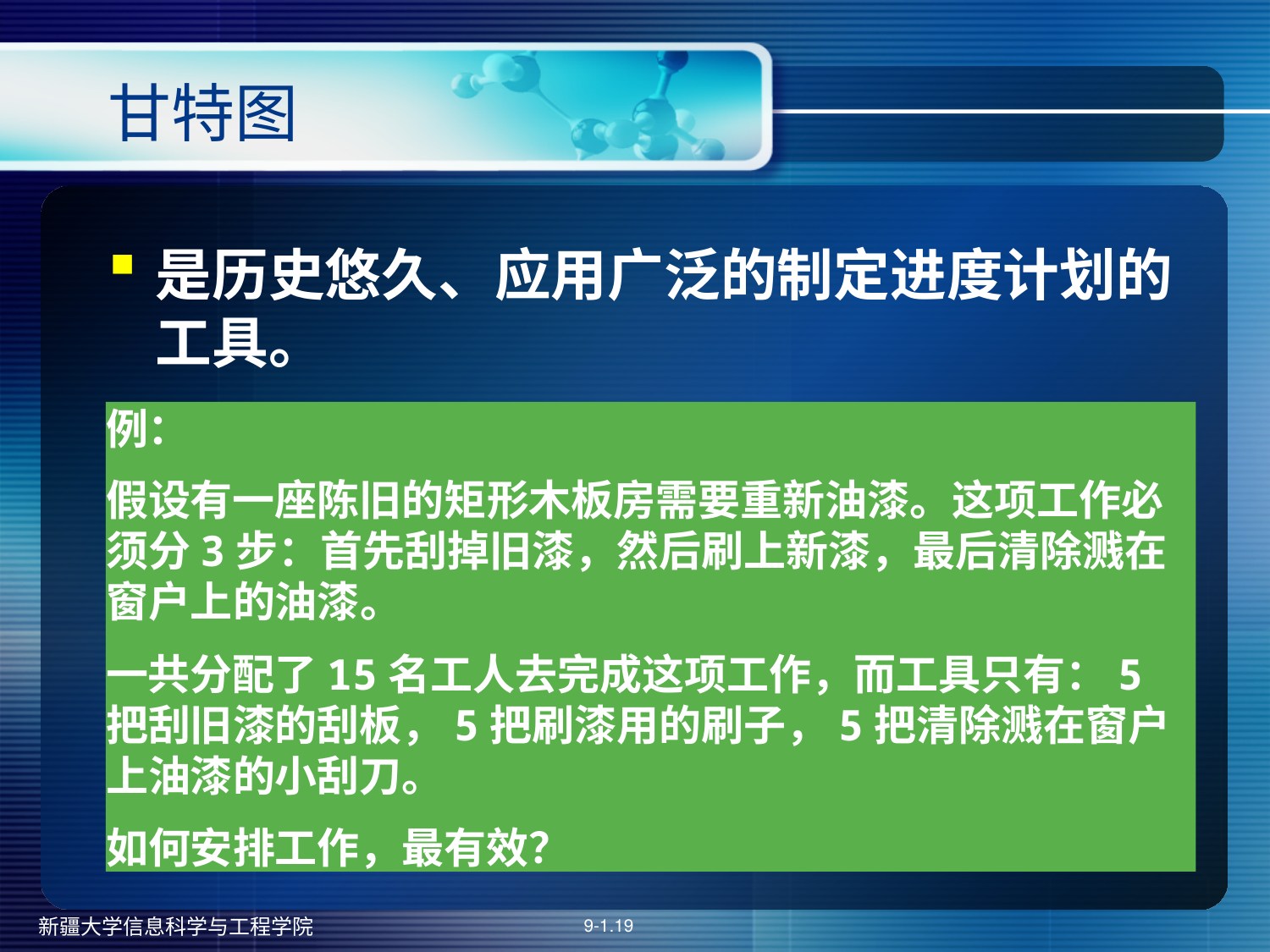

# 甘特图
是历史悠久、应用广泛的制定进度计划的工具。
例：
假设有一座陈旧的矩形木板房需要重新油漆。这项工作必须分3步：首先刮掉旧漆，然后刷上新漆，最后清除溅在窗户上的油漆。
一共分配了15名工人去完成这项工作，而工具只有：5把刮旧漆的刮板，5把刷漆用的刷子，5把清除溅在窗户上油漆的小刮刀。
如何安排工作，最有效？